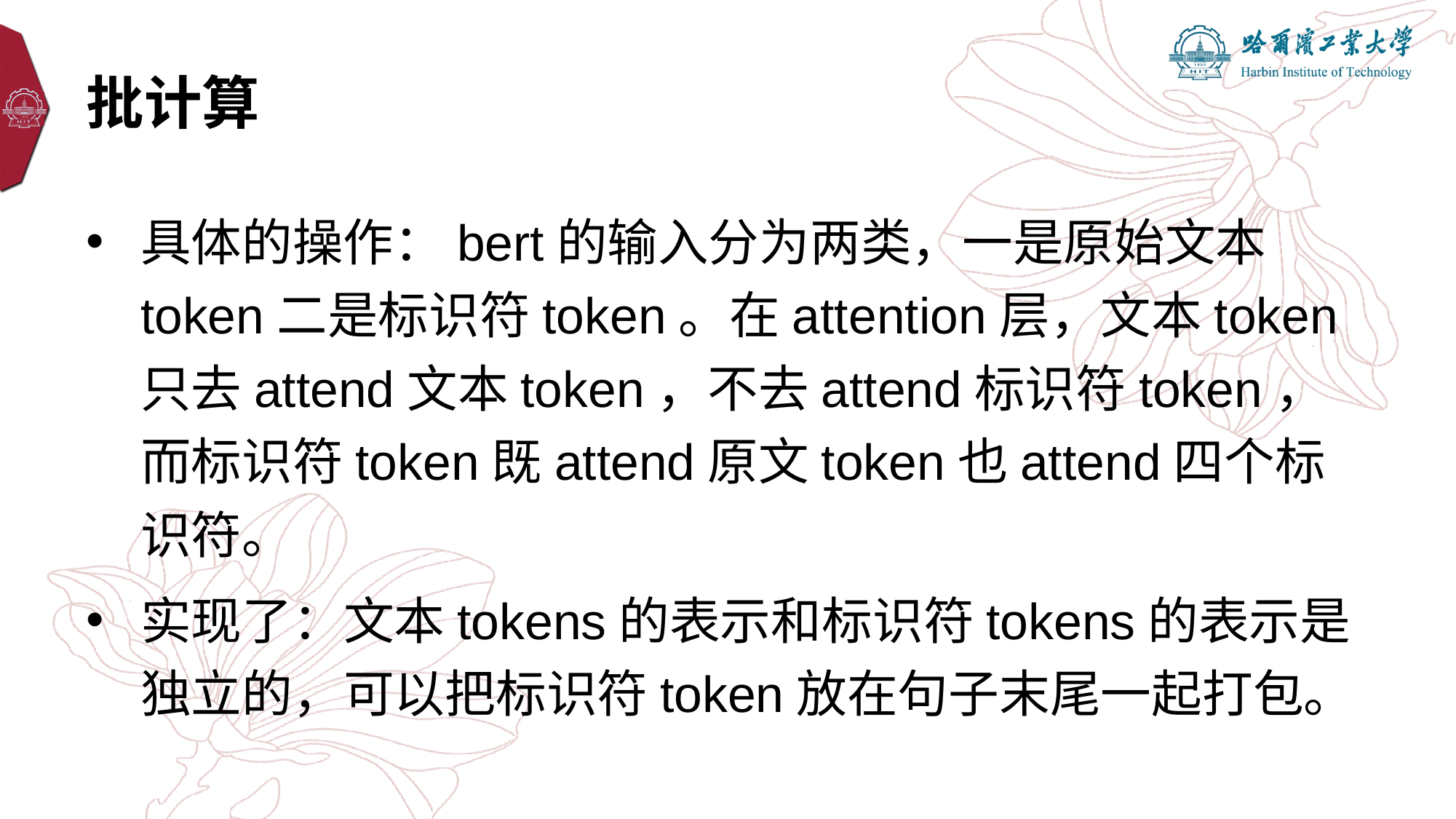

# 批计算
具体的操作：bert的输入分为两类，一是原始文本token二是标识符token。在attention层，文本token只去attend文本token，不去attend标识符token，而标识符token既attend原文token也attend四个标识符。
实现了：文本tokens的表示和标识符tokens的表示是独立的，可以把标识符token放在句子末尾一起打包。